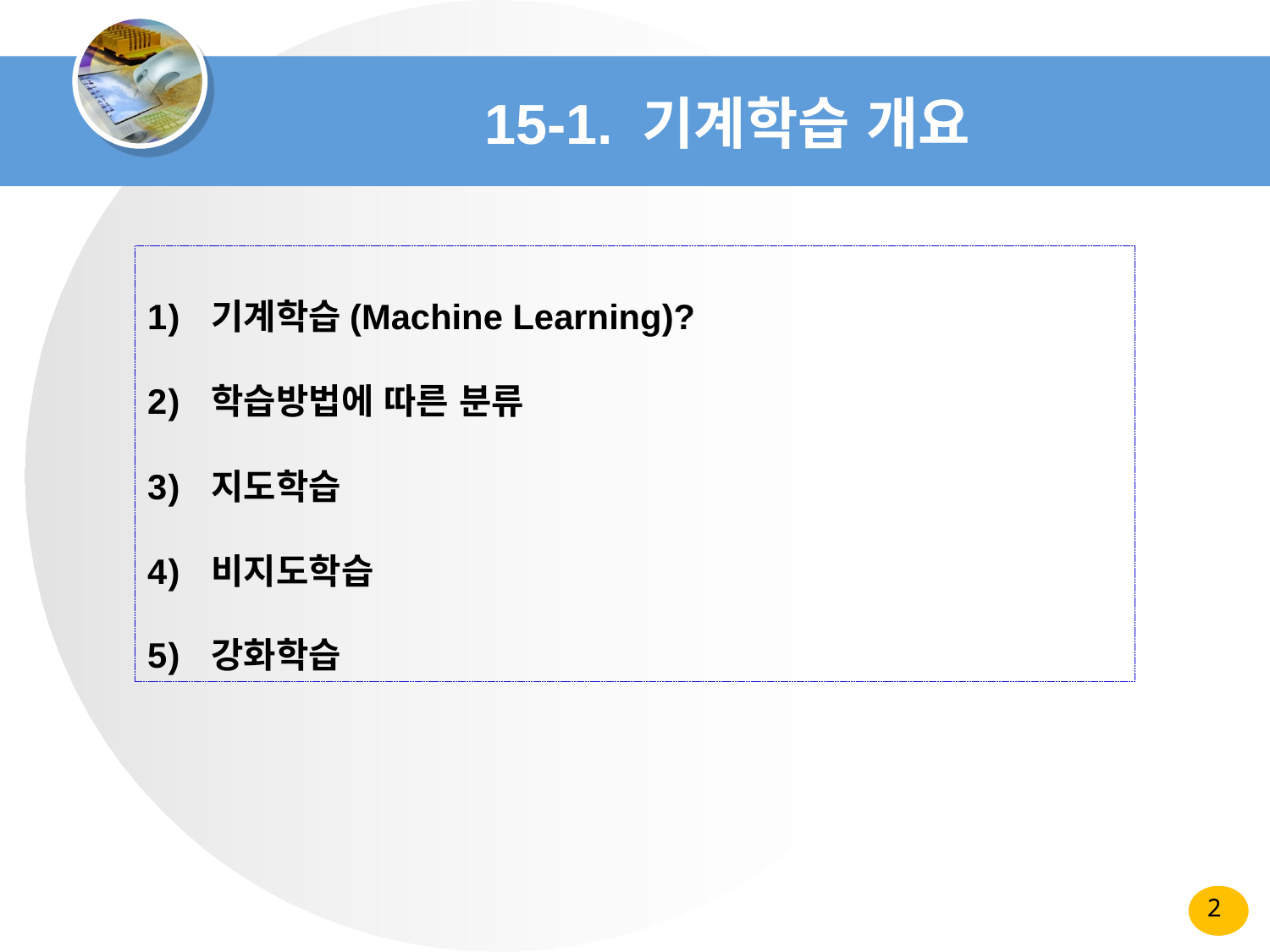

# 15-1. 기계학습 개요
기계학습(Machine Learning)?
학습방법에 따른 분류
지도학습
비지도학습
강화학습
2